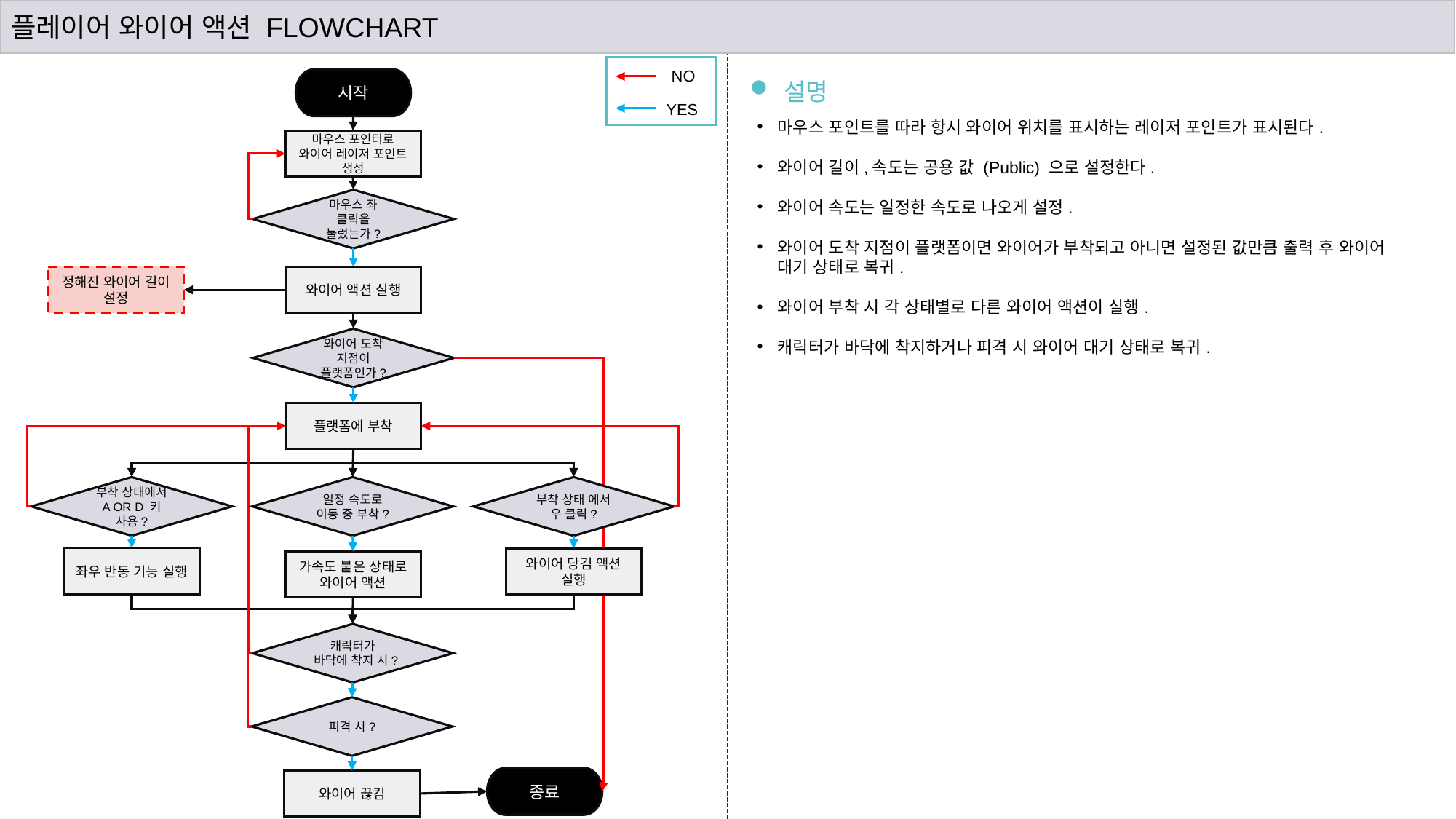

플레이어 와이어 액션 FLOWCHART

NO
YES
시작
설명
마우스 포인트를 따라 항시 와이어 위치를 표시하는 레이저 포인트가 표시된다.

와이어 길이,속도는 공용 값 (Public) 으로 설정한다.

와이어 속도는 일정한 속도로 나오게 설정.

와이어 도착 지점이 플랫폼이면 와이어가 부착되고 아니면 설정된 값만큼 출력 후 와이어 대기 상태로 복귀.

와이어 부착 시 각 상태별로 다른 와이어 액션이 실행.

캐릭터가 바닥에 착지하거나 피격 시 와이어 대기 상태로 복귀.
마우스 포인터로 와이어 레이저 포인트 생성
마우스 좌 클릭을 눌렀는가?
정해진 와이어 길이 설정
와이어 액션 실행
와이어 도착 지점이 플랫폼인가?
플랫폼에 부착
부착 상태에서 A OR D 키 사용?
일정 속도로 이동 중 부착?
부착 상태 에서 우 클릭?
좌우 반동 기능 실행
와이어 당김 액션 실행
가속도 붙은 상태로 와이어 액션
캐릭터가 바닥에 착지 시?
피격 시?
종료
와이어 끊킴